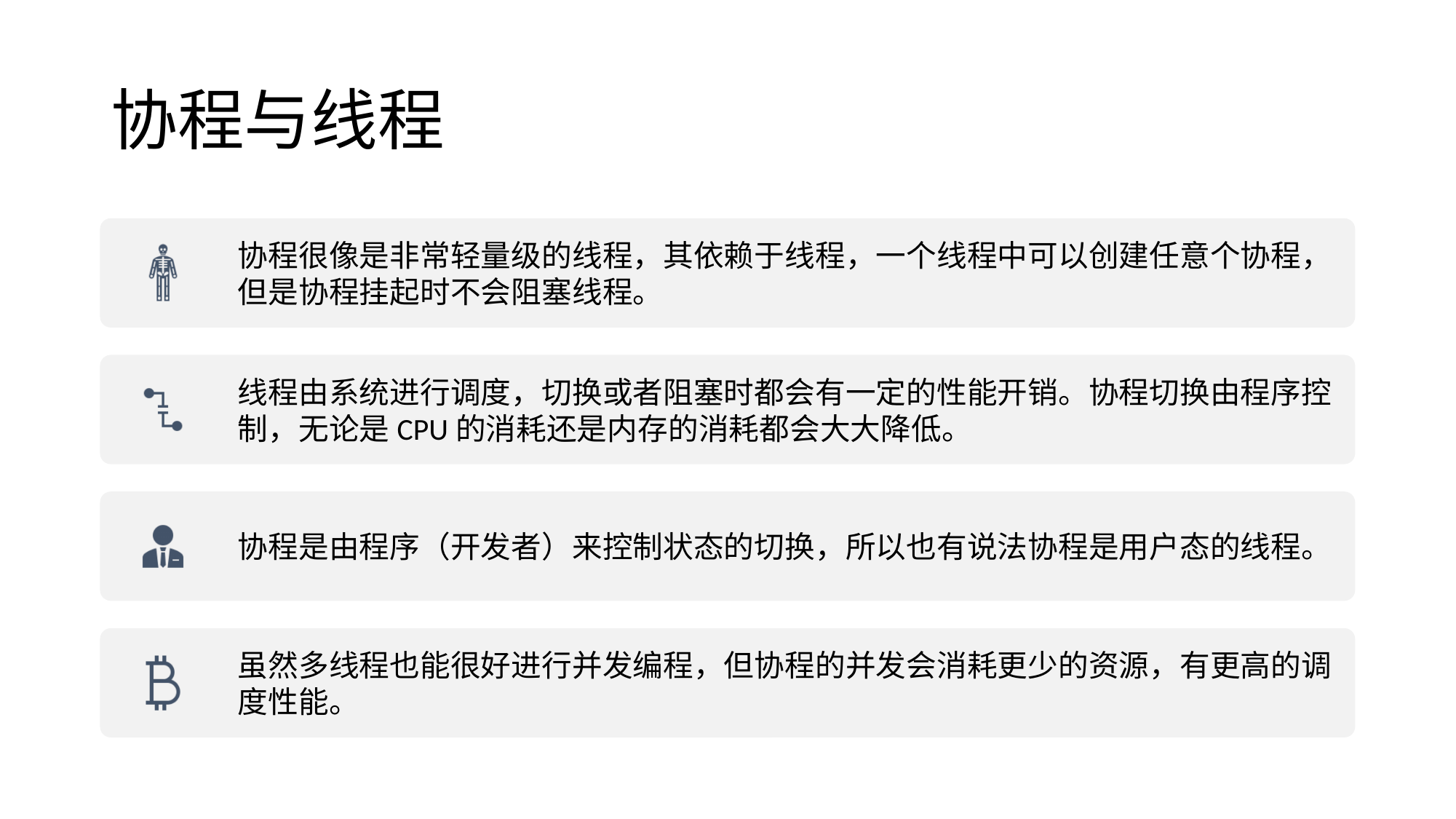

# 协程与线程
协程很像是非常轻量级的线程，其依赖于线程，一个线程中可以创建任意个协程，但是协程挂起时不会阻塞线程。
线程由系统进行调度，切换或者阻塞时都会有一定的性能开销。协程切换由程序控制，无论是CPU的消耗还是内存的消耗都会大大降低。
协程是由程序（开发者）来控制状态的切换，所以也有说法协程是用户态的线程。
虽然多线程也能很好进行并发编程，但协程的并发会消耗更少的资源，有更高的调度性能。